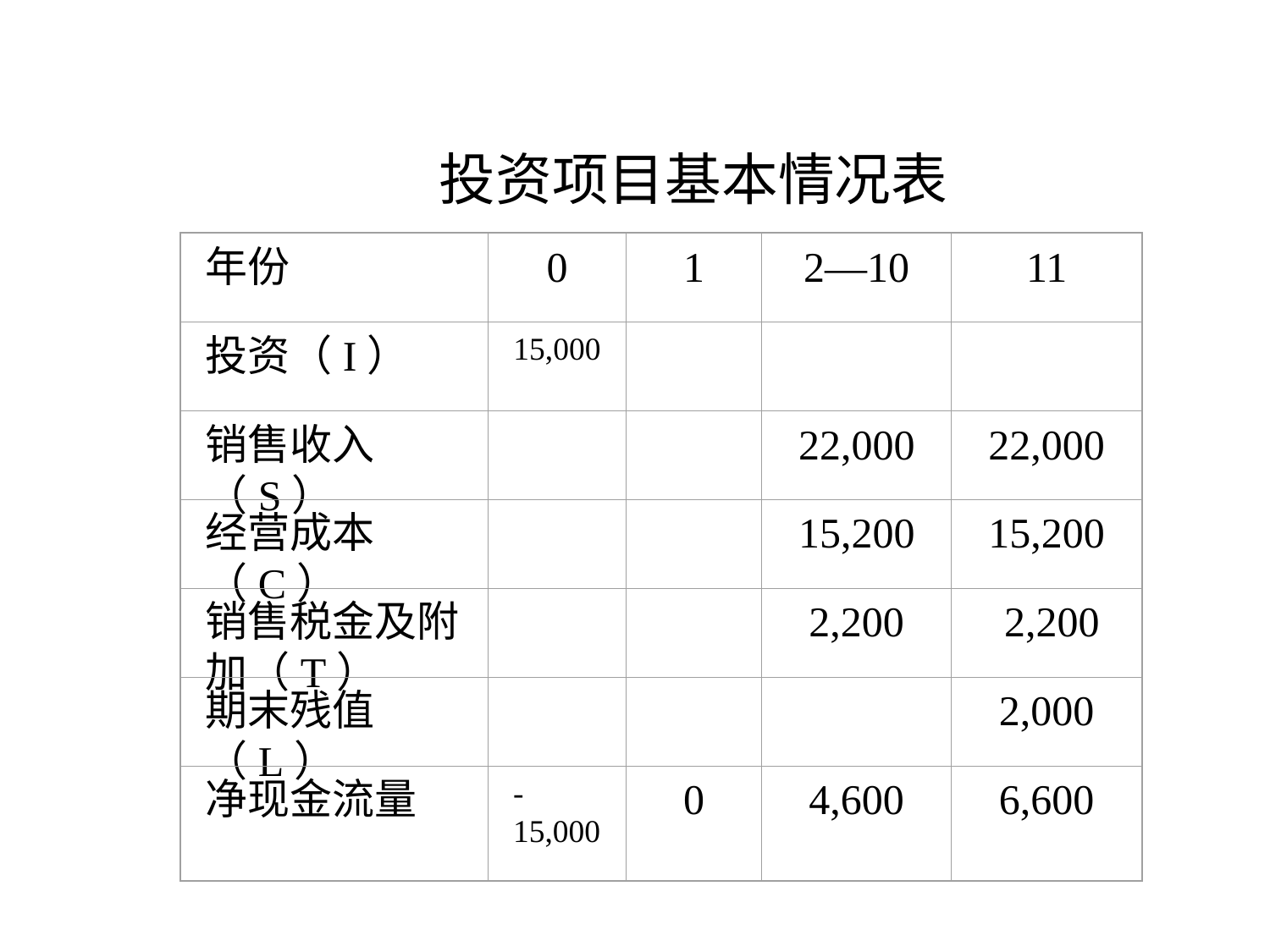

# 投资项目基本情况表

年份

0

1

2—10

11

投资（I）

15,000

销售收入（S）

22,000

22,000

经营成本（C）

15,200

15,200

销售税金及附加（T）

2,200

 2,200

期末残值（L）

2,000

净现金流量

-15,000

0

4,600

6,600